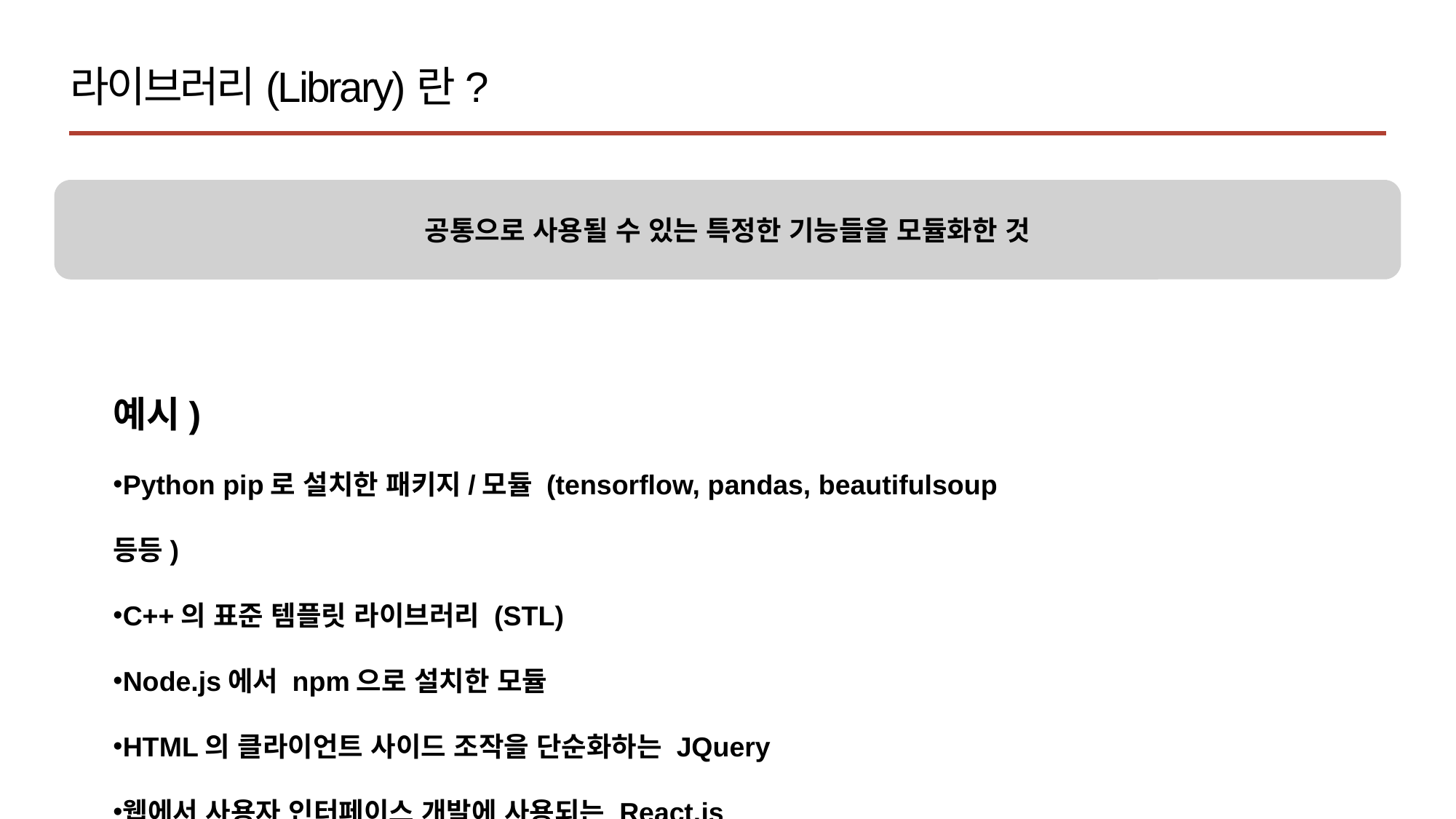

라이브러리(Library)란?
공통으로 사용될 수 있는 특정한 기능들을 모듈화한 것
예시)
Python pip로 설치한 패키지/모듈 (tensorflow, pandas, beautifulsoup 등등)
C++의 표준 템플릿 라이브러리 (STL)
Node.js에서 npm으로 설치한 모듈
HTML의 클라이언트 사이드 조작을 단순화하는 JQuery
웹에서 사용자 인터페이스 개발에 사용되는 React.js